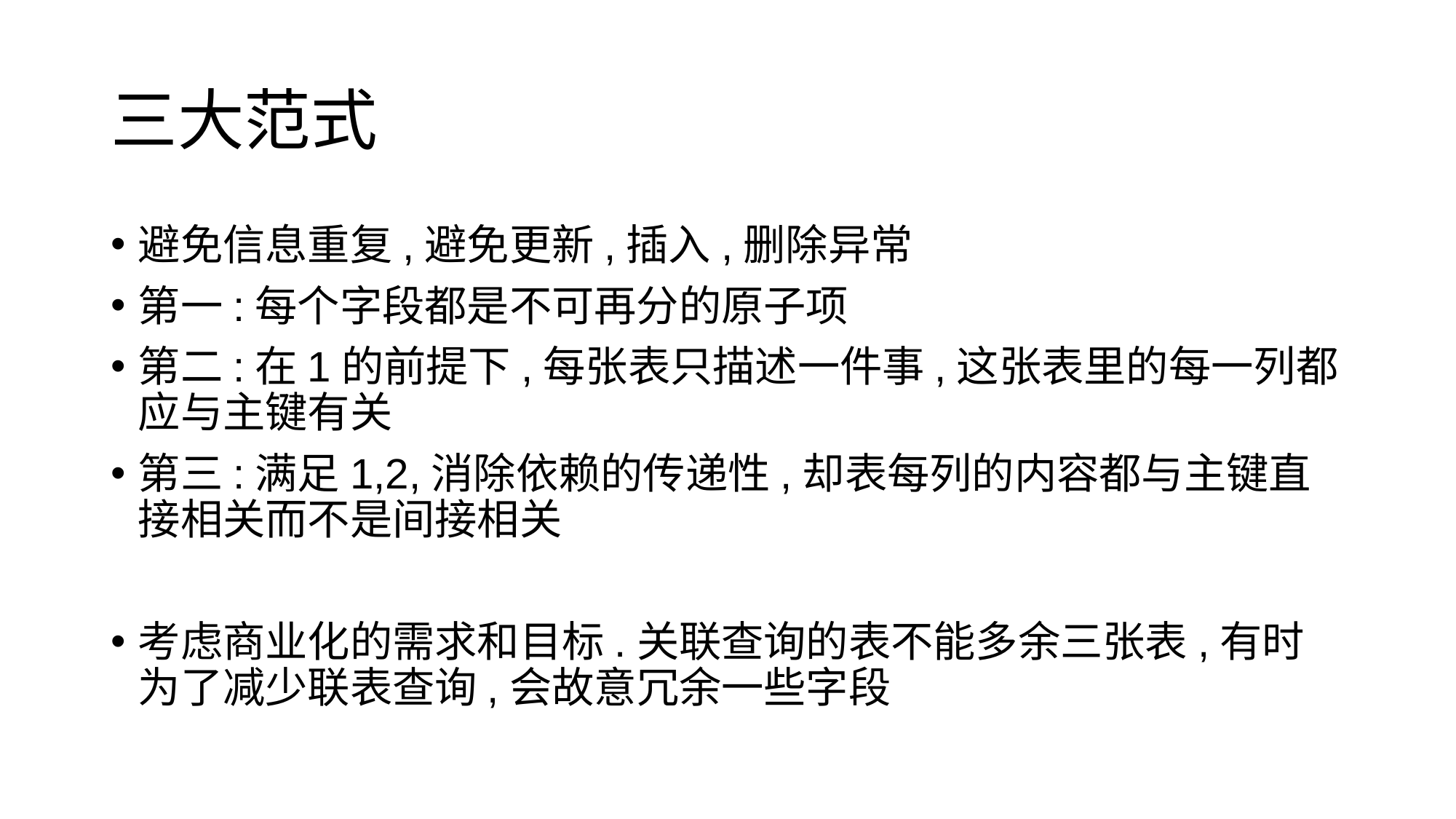

# 三大范式
避免信息重复,避免更新,插入,删除异常
第一:每个字段都是不可再分的原子项
第二:在1的前提下,每张表只描述一件事,这张表里的每一列都应与主键有关
第三:满足1,2,消除依赖的传递性,却表每列的内容都与主键直接相关而不是间接相关

考虑商业化的需求和目标.关联查询的表不能多余三张表,有时为了减少联表查询,会故意冗余一些字段